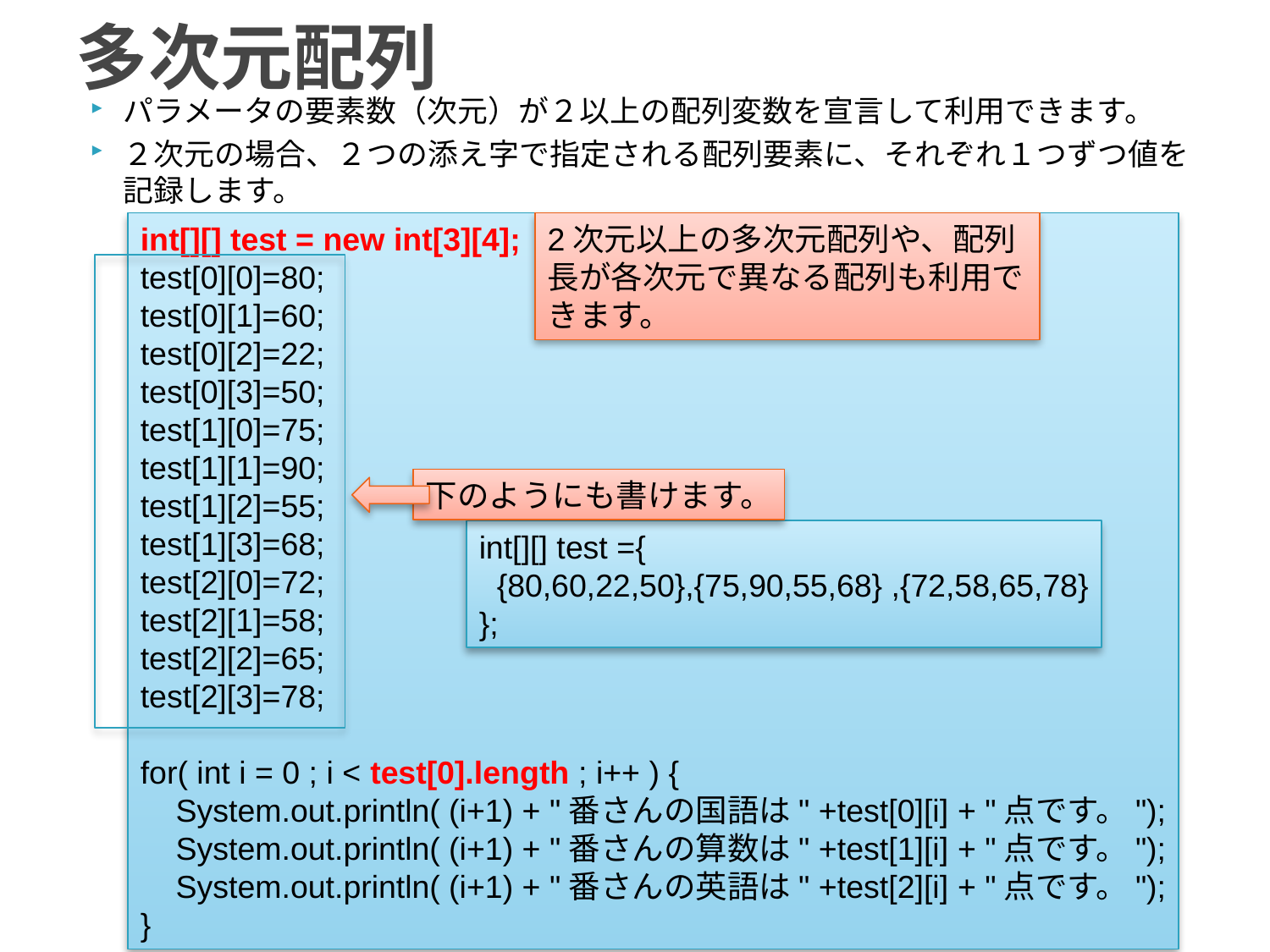

# 多次元配列
パラメータの要素数（次元）が２以上の配列変数を宣言して利用できます。
２次元の場合、２つの添え字で指定される配列要素に、それぞれ１つずつ値を記録します。
int[][] test = new int[3][4];
test[0][0]=80;
test[0][1]=60;
test[0][2]=22;
test[0][3]=50;
test[1][0]=75;
test[1][1]=90;
test[1][2]=55;
test[1][3]=68;
test[2][0]=72;
test[2][1]=58;
test[2][2]=65;
test[2][3]=78;

for( int i = 0 ; i < test[0].length ; i++ ) {
    System.out.println( (i+1) + "番さんの国語は" +test[0][i] + "点です。");
    System.out.println( (i+1) + "番さんの算数は" +test[1][i] + "点です。");
    System.out.println( (i+1) + "番さんの英語は" +test[2][i] + "点です。");
}
2次元以上の多次元配列や、配列長が各次元で異なる配列も利用できます。

下のようにも書けます。

int[][] test ={
  {80,60,22,50},{75,90,55,68} ,{72,58,65,78}
};